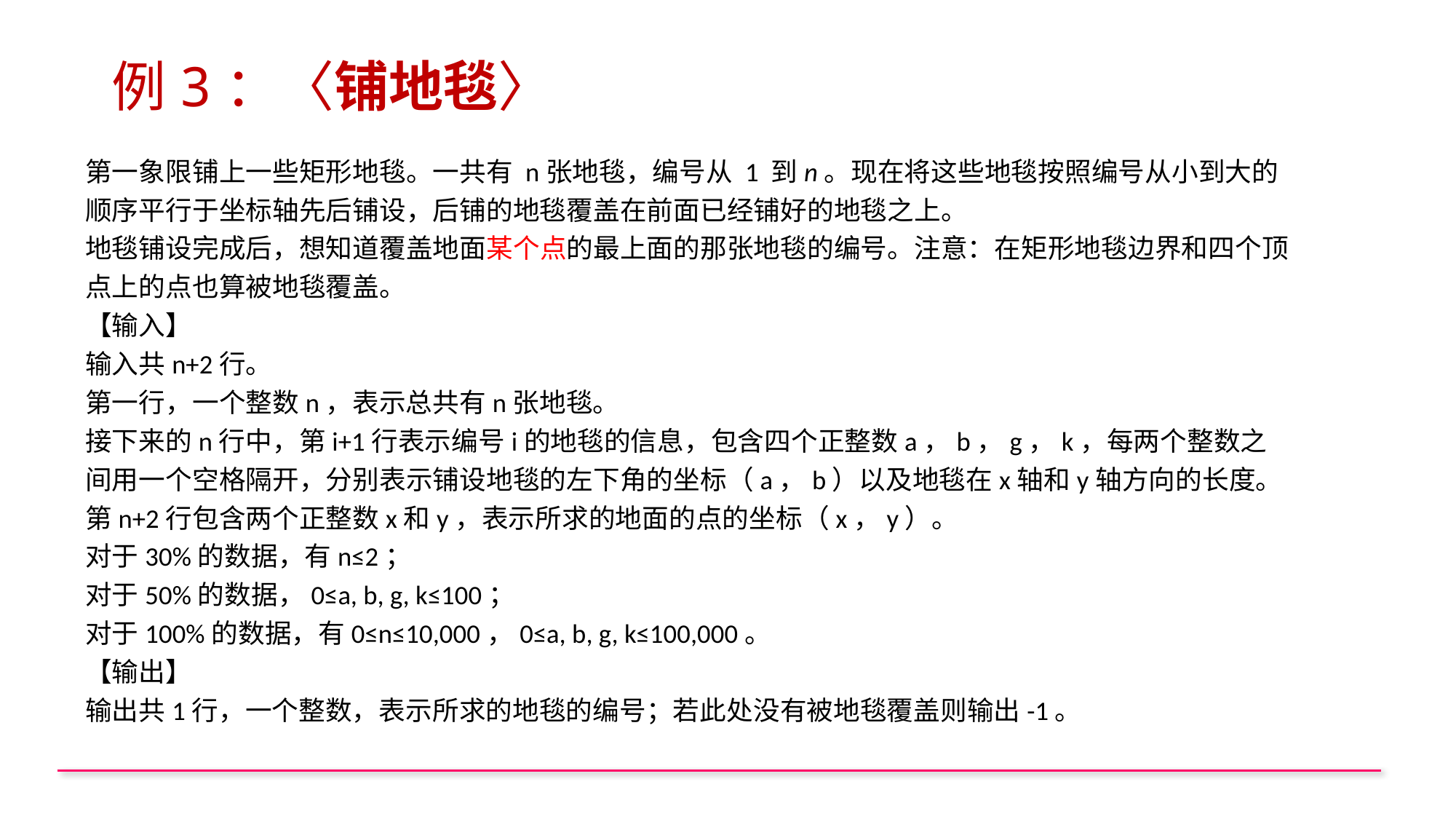

# 例3：〈铺地毯〉
第一象限铺上一些矩形地毯。一共有 n张地毯，编号从 1 到n。现在将这些地毯按照编号从小到大的顺序平行于坐标轴先后铺设，后铺的地毯覆盖在前面已经铺好的地毯之上。
地毯铺设完成后，想知道覆盖地面某个点的最上面的那张地毯的编号。注意：在矩形地毯边界和四个顶点上的点也算被地毯覆盖。
【输入】
输入共n+2行。
第一行，一个整数n，表示总共有n张地毯。
接下来的n行中，第i+1行表示编号i的地毯的信息，包含四个正整数a，b，g，k，每两个整数之间用一个空格隔开，分别表示铺设地毯的左下角的坐标（a，b）以及地毯在x轴和y轴方向的长度。
第n+2行包含两个正整数x和y，表示所求的地面的点的坐标（x，y）。
对于30%的数据，有n≤2；
对于50%的数据，0≤a, b, g, k≤100；
对于100%的数据，有0≤n≤10,000，0≤a, b, g, k≤100,000。
【输出】
输出共1行，一个整数，表示所求的地毯的编号；若此处没有被地毯覆盖则输出-1。